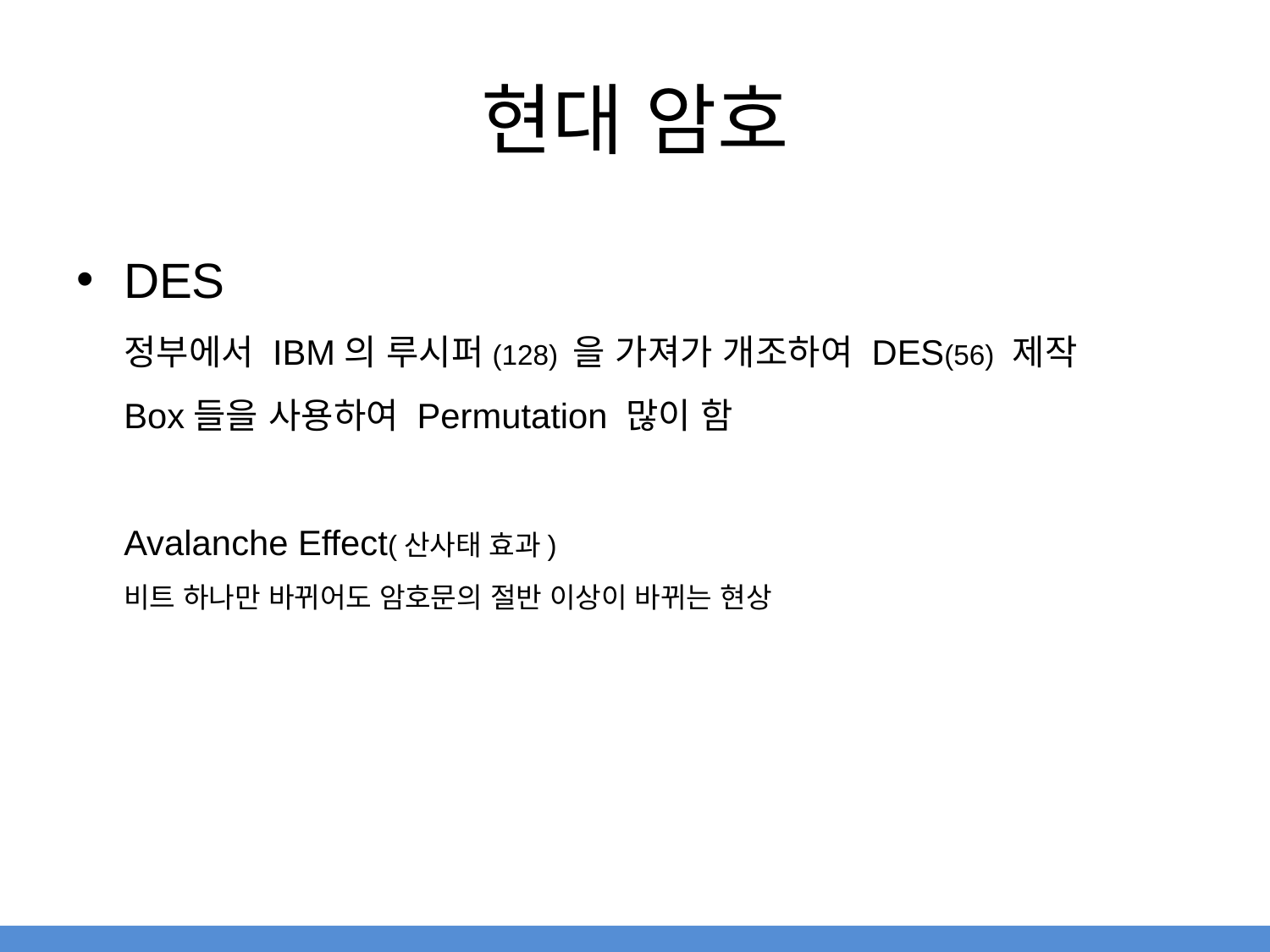

# 현대 암호
DES
정부에서 IBM의 루시퍼(128) 을 가져가 개조하여 DES(56) 제작
Box들을 사용하여 Permutation 많이 함
Avalanche Effect(산사태 효과)
비트 하나만 바뀌어도 암호문의 절반 이상이 바뀌는 현상